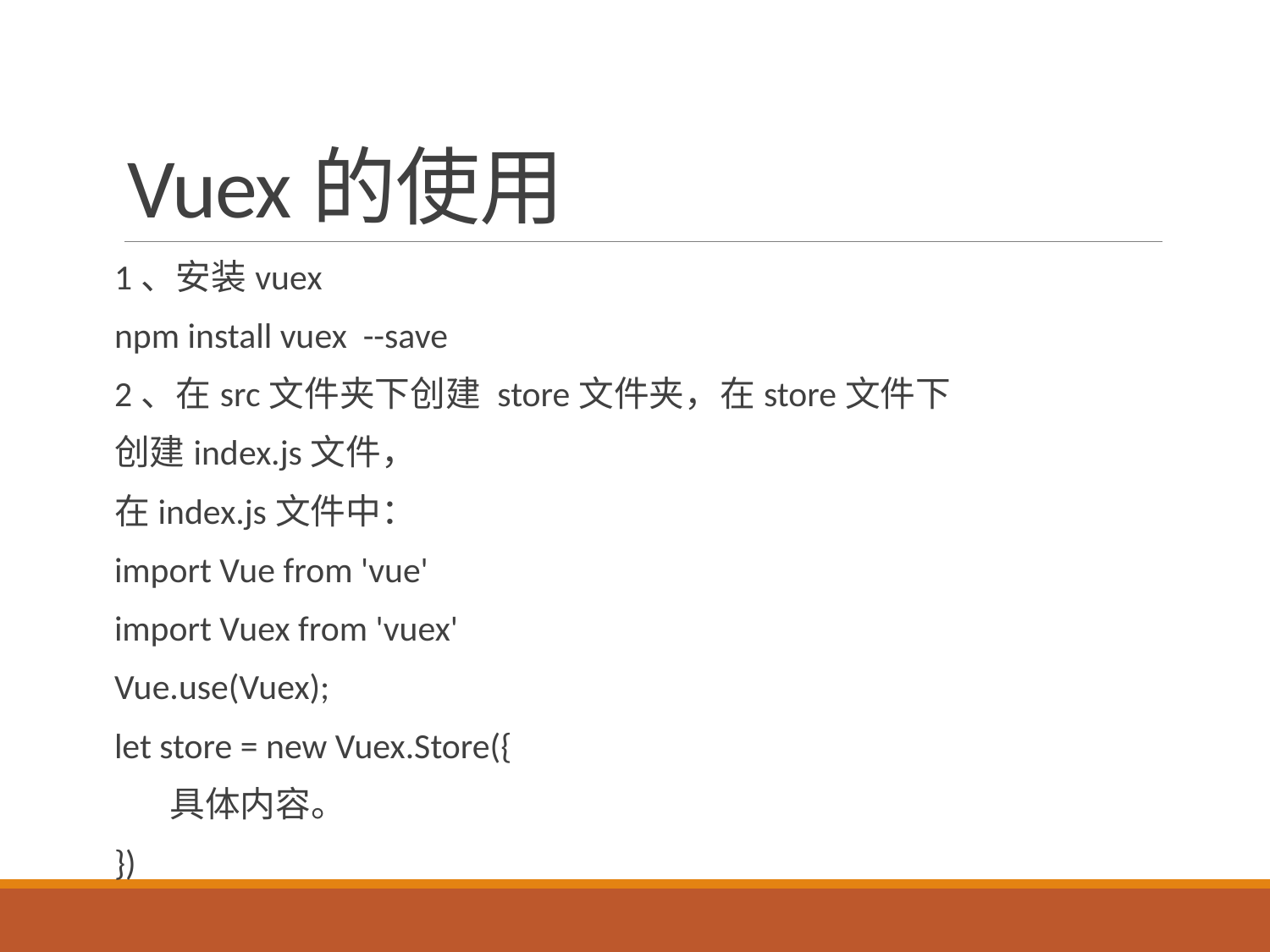

# Vuex的使用
1、安装vuex
npm install vuex  --save
2、在src文件夹下创建 store文件夹，在store文件下
创建index.js文件，
在index.js文件中：
import Vue from 'vue'
import Vuex from 'vuex'
Vue.use(Vuex);
let store = new Vuex.Store({
      具体内容。
})